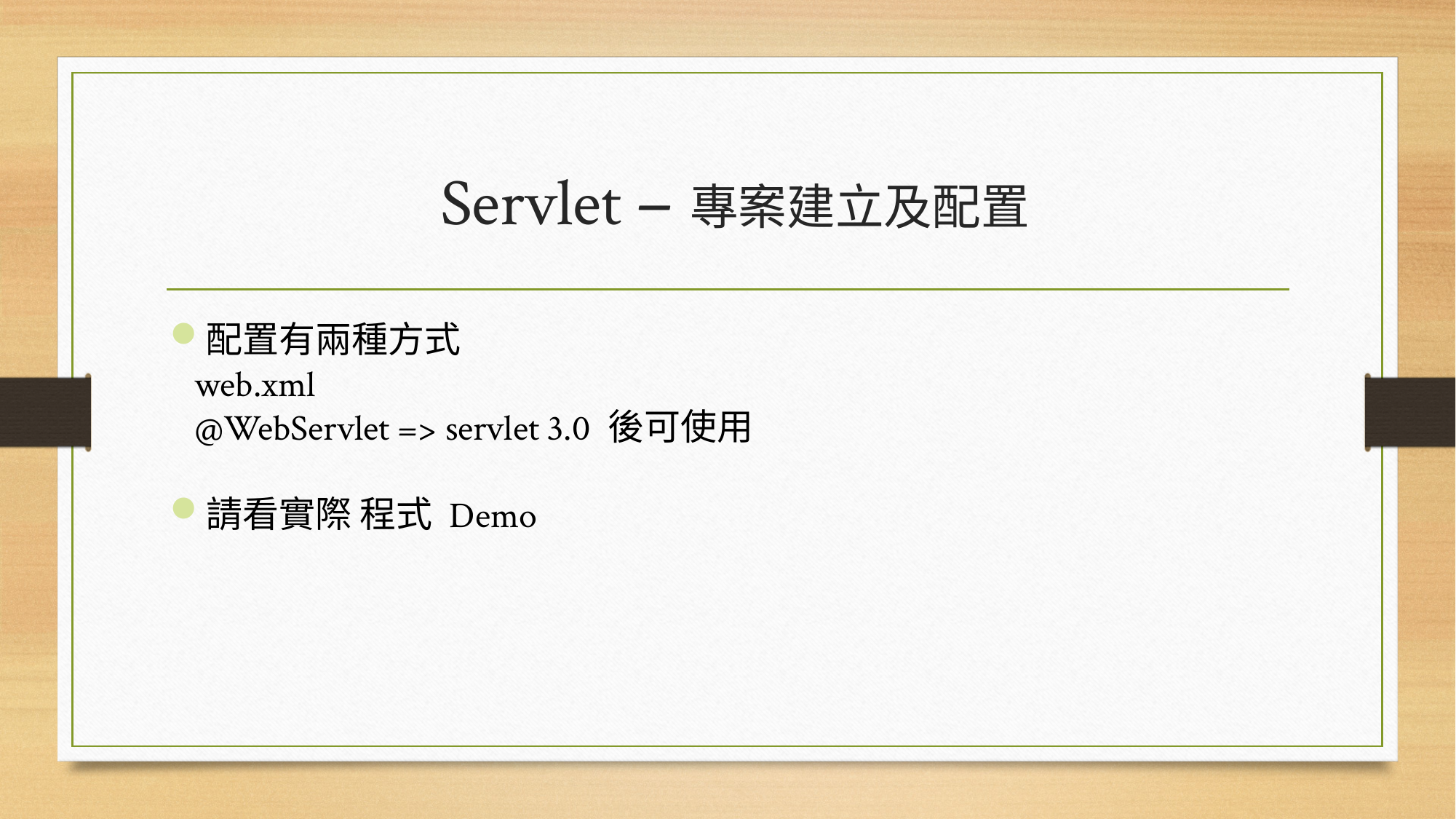

# Servlet –專案建立及配置
配置有兩種方式
   web.xml
   @WebServlet => servlet 3.0 後可使用

請看實際 程式 Demo